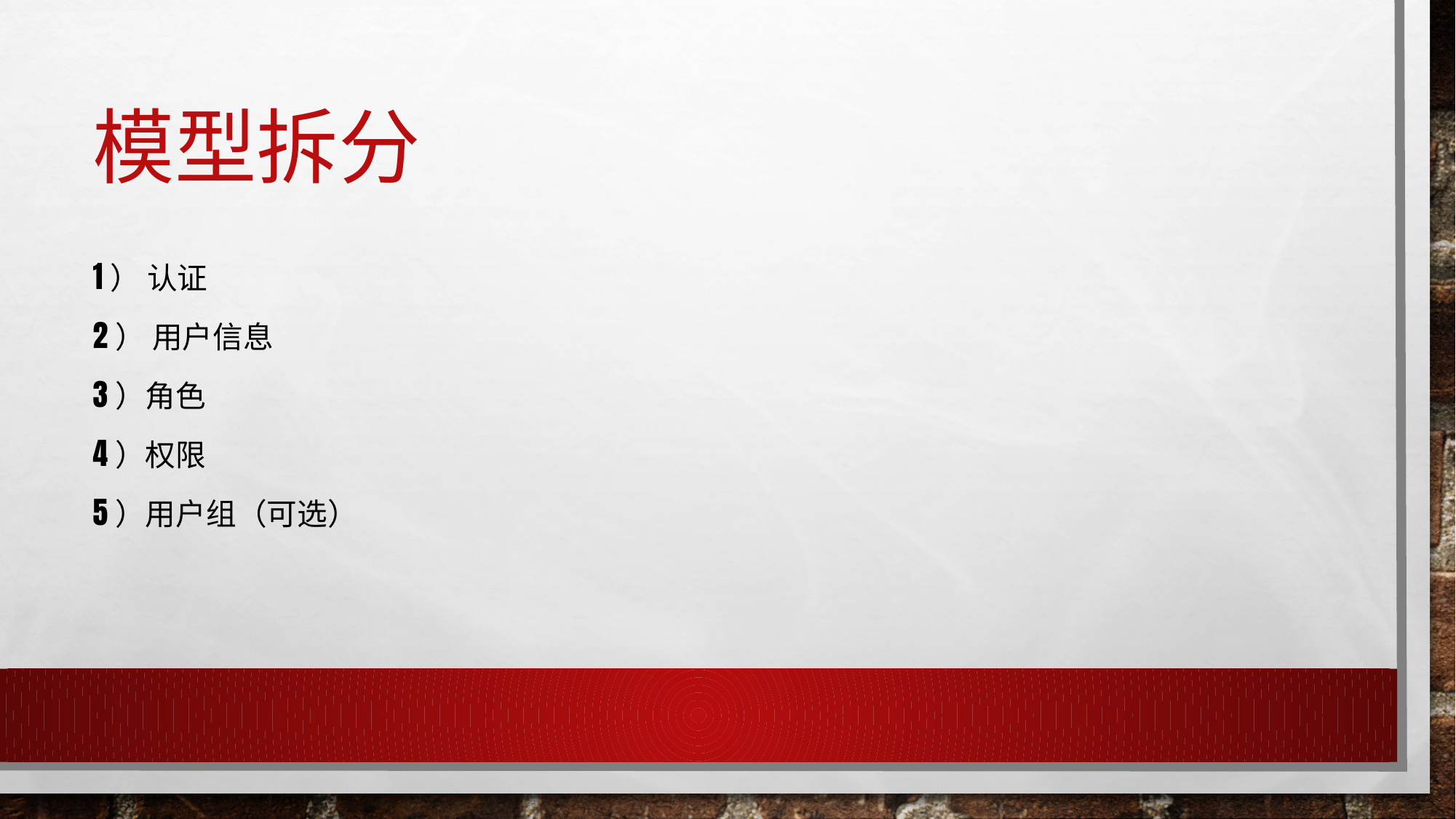

# 模型拆分
1） 认证
2） 用户信息
3）角色
4）权限
5）用户组（可选）